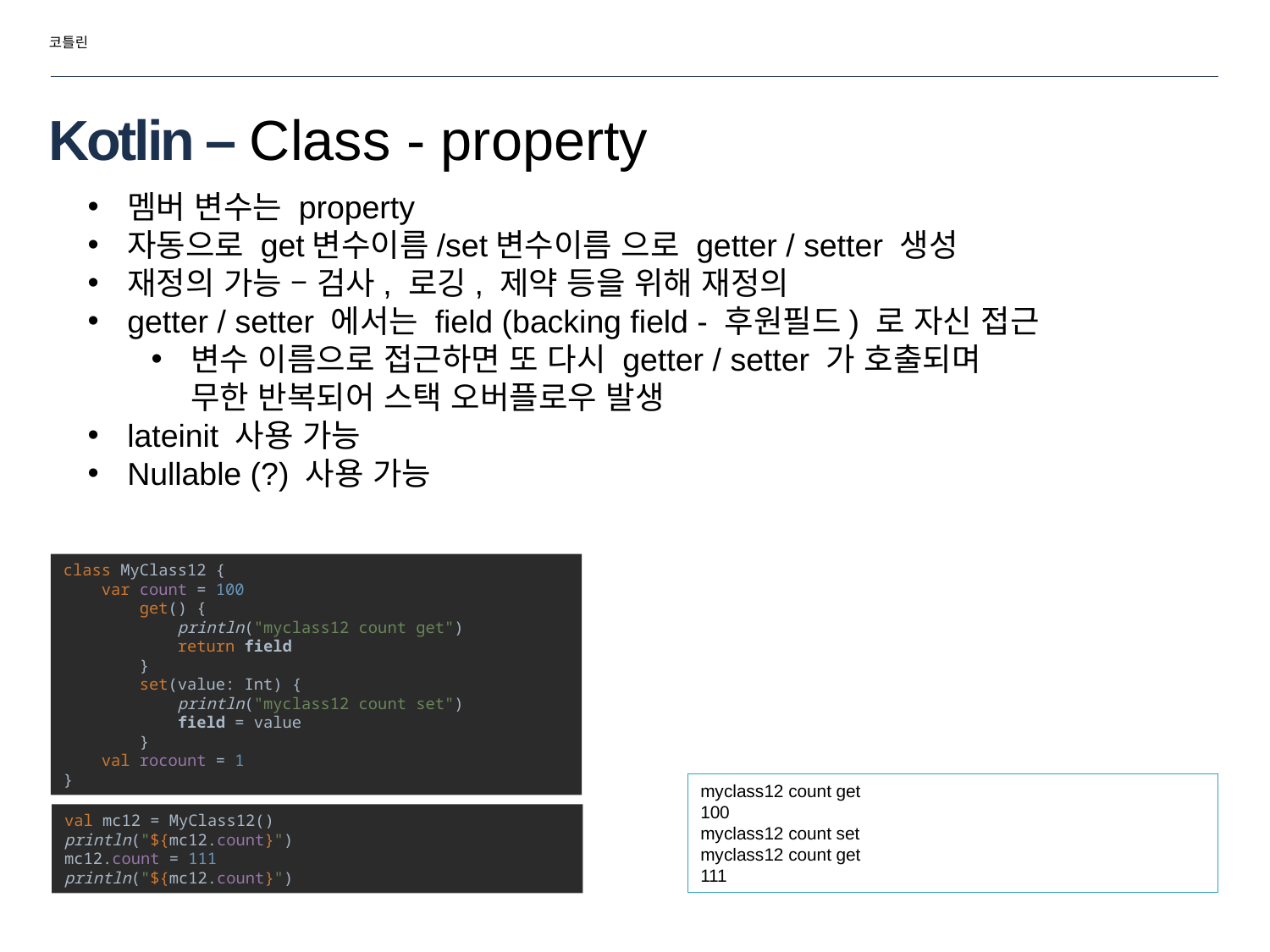

코틀린
# Kotlin – Class - property
멤버 변수는 property
자동으로 get변수이름/set변수이름 으로 getter / setter 생성
재정의 가능 – 검사, 로깅, 제약 등을 위해 재정의
getter / setter 에서는 field (backing field - 후원필드) 로 자신 접근
변수 이름으로 접근하면 또 다시 getter / setter 가 호출되며
무한 반복되어 스택 오버플로우 발생
lateinit 사용 가능
Nullable (?) 사용 가능
class MyClass12 {
    var count = 100
        get() {
            println("myclass12 count get")
            return field
        }
        set(value: Int) {
            println("myclass12 count set")
            field = value
        }
    val rocount = 1
}
myclass12 count get
100
myclass12 count set
myclass12 count get
111
val mc12 = MyClass12()
println("${mc12.count}")
mc12.count = 111
println("${mc12.count}")